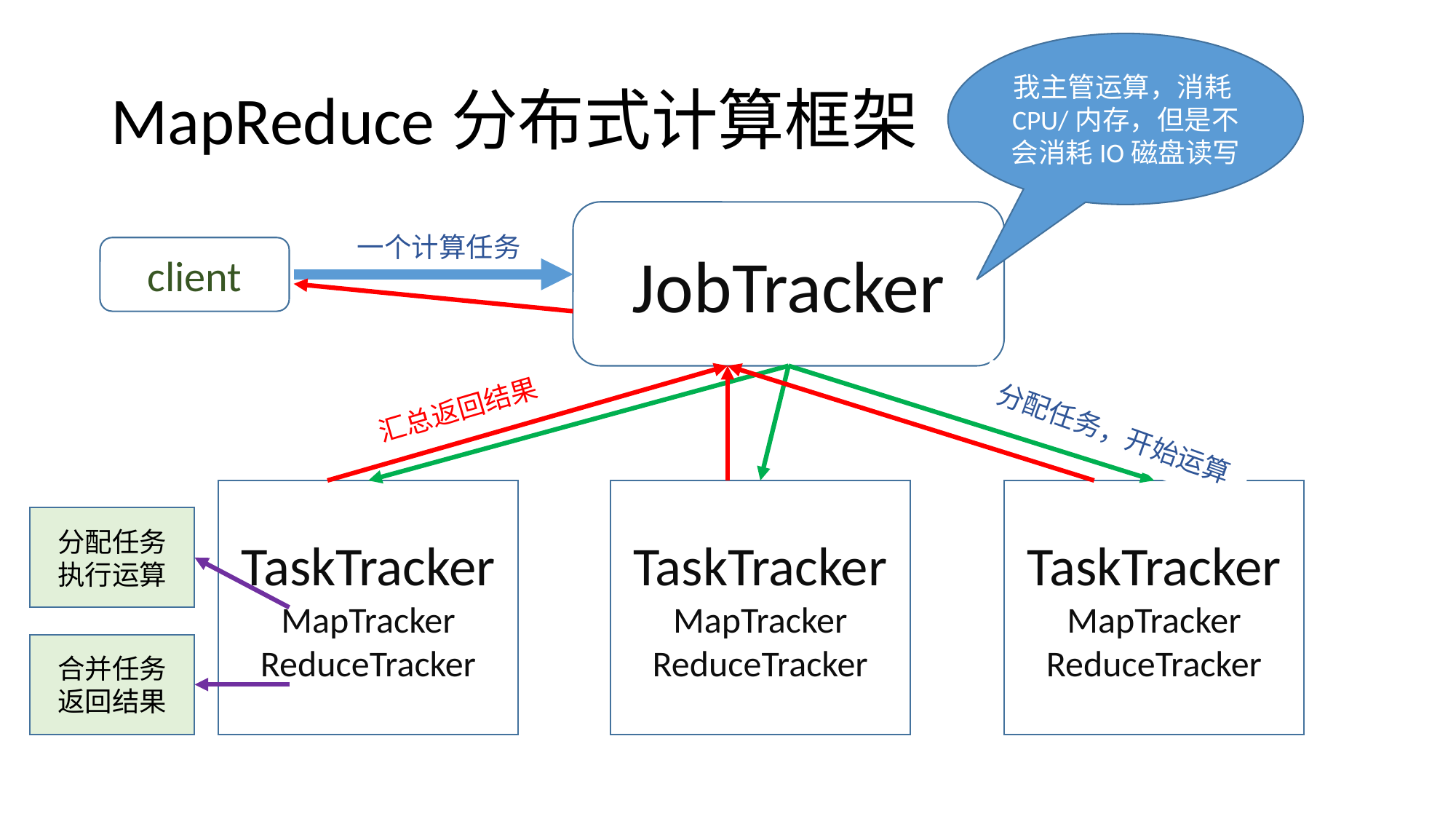

我主管运算，消耗CPU/内存，但是不会消耗IO磁盘读写
# MapReduce分布式计算框架
JobTracker
一个计算任务
client
汇总返回结果
分配任务，开始运算
TaskTracker
MapTracker
ReduceTracker
TaskTracker
MapTracker
ReduceTracker
TaskTracker
MapTracker
ReduceTracker
分配任务
执行运算
合并任务
返回结果